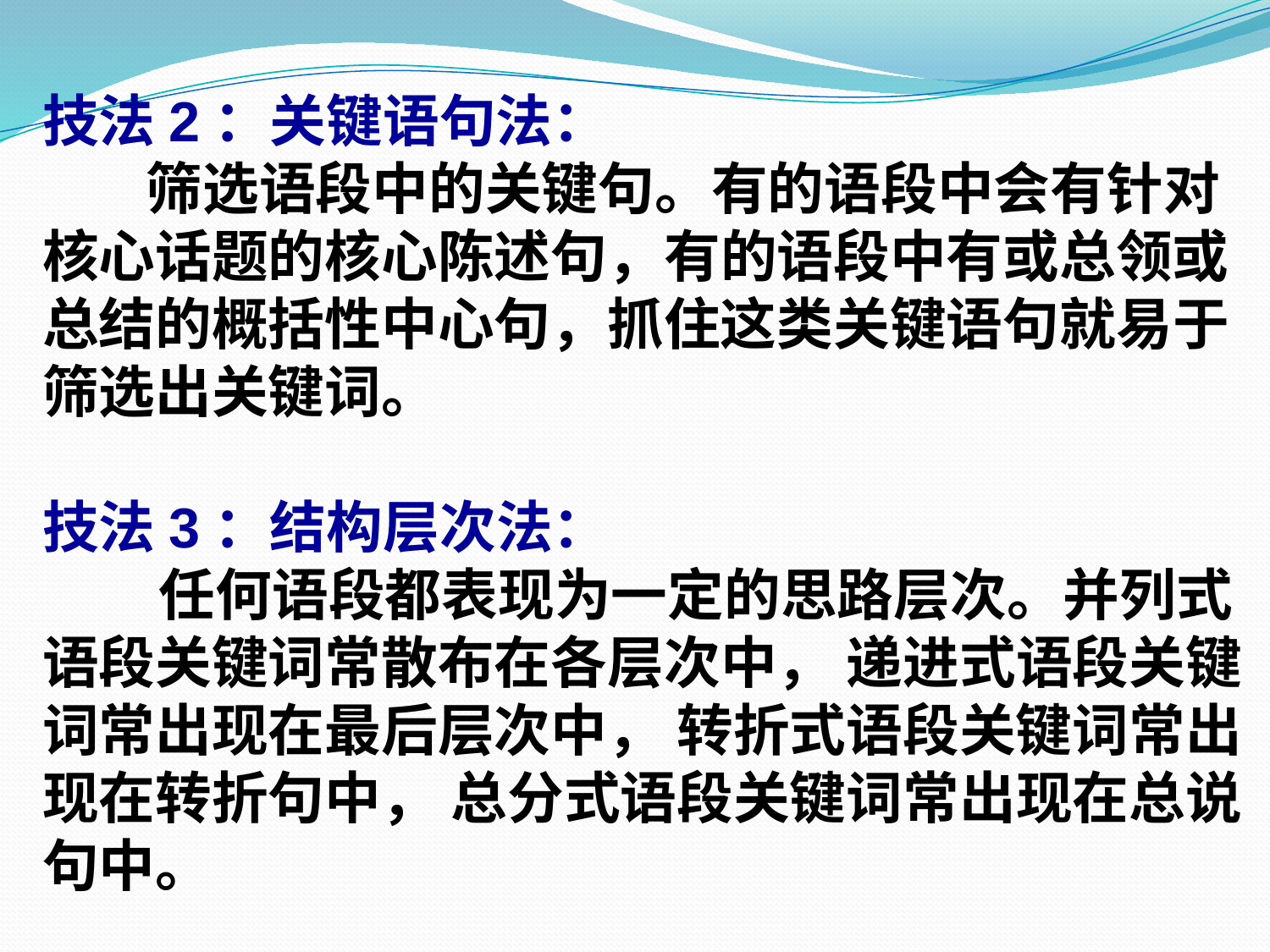

技法2：关键语句法：
       筛选语段中的关键句。有的语段中会有针对核心话题的核心陈述句，有的语段中有或总领或总结的概括性中心句，抓住这类关键语句就易于筛选出关键词。

技法3：结构层次法：
        任何语段都表现为一定的思路层次。并列式语段关键词常散布在各层次中， 递进式语段关键词常出现在最后层次中， 转折式语段关键词常出现在转折句中， 总分式语段关键词常出现在总说句中。